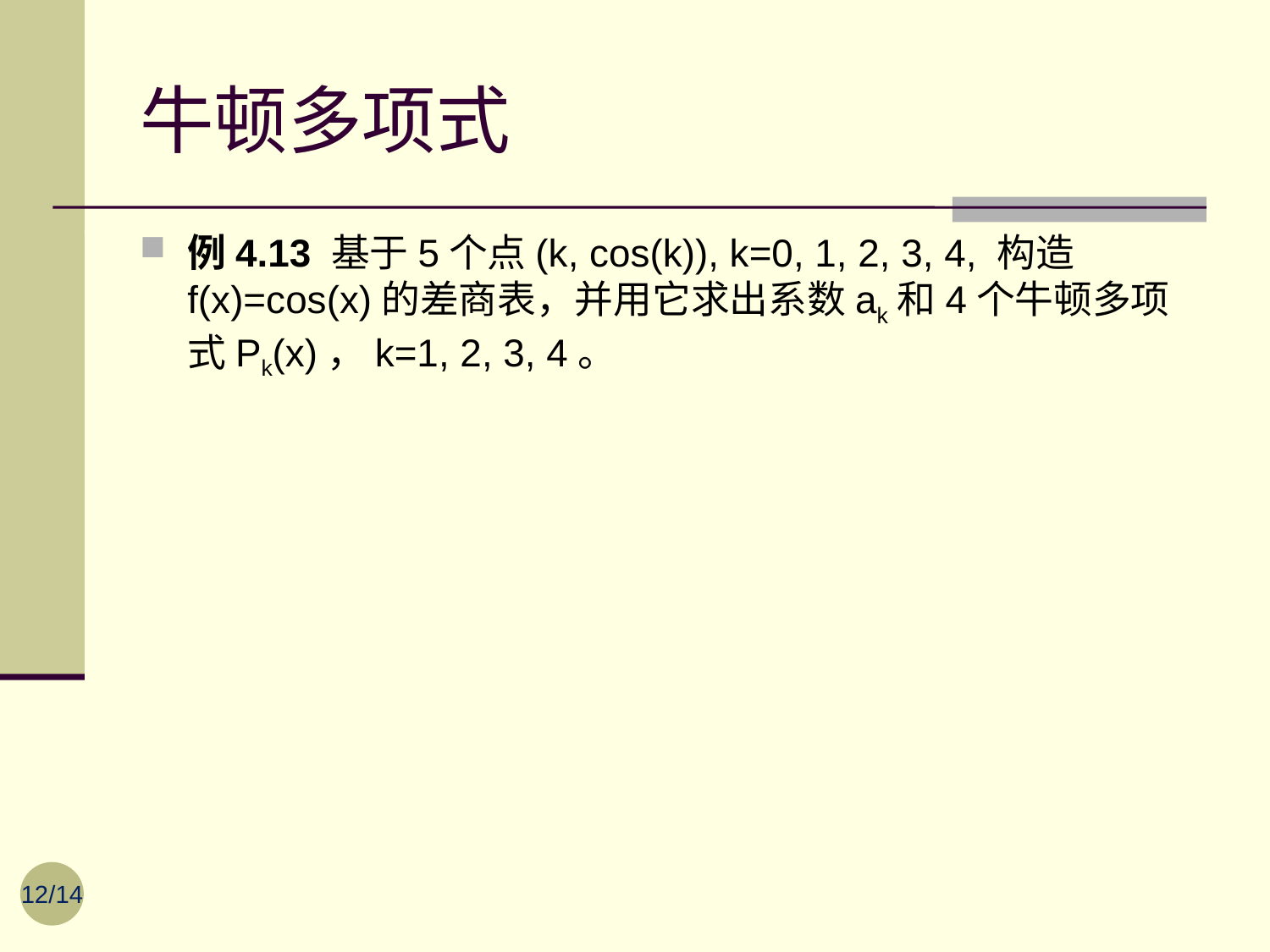

# 牛顿多项式
例4.13 基于5个点(k, cos(k)), k=0, 1, 2, 3, 4, 构造f(x)=cos(x)的差商表，并用它求出系数ak和4个牛顿多项式Pk(x)，k=1, 2, 3, 4。